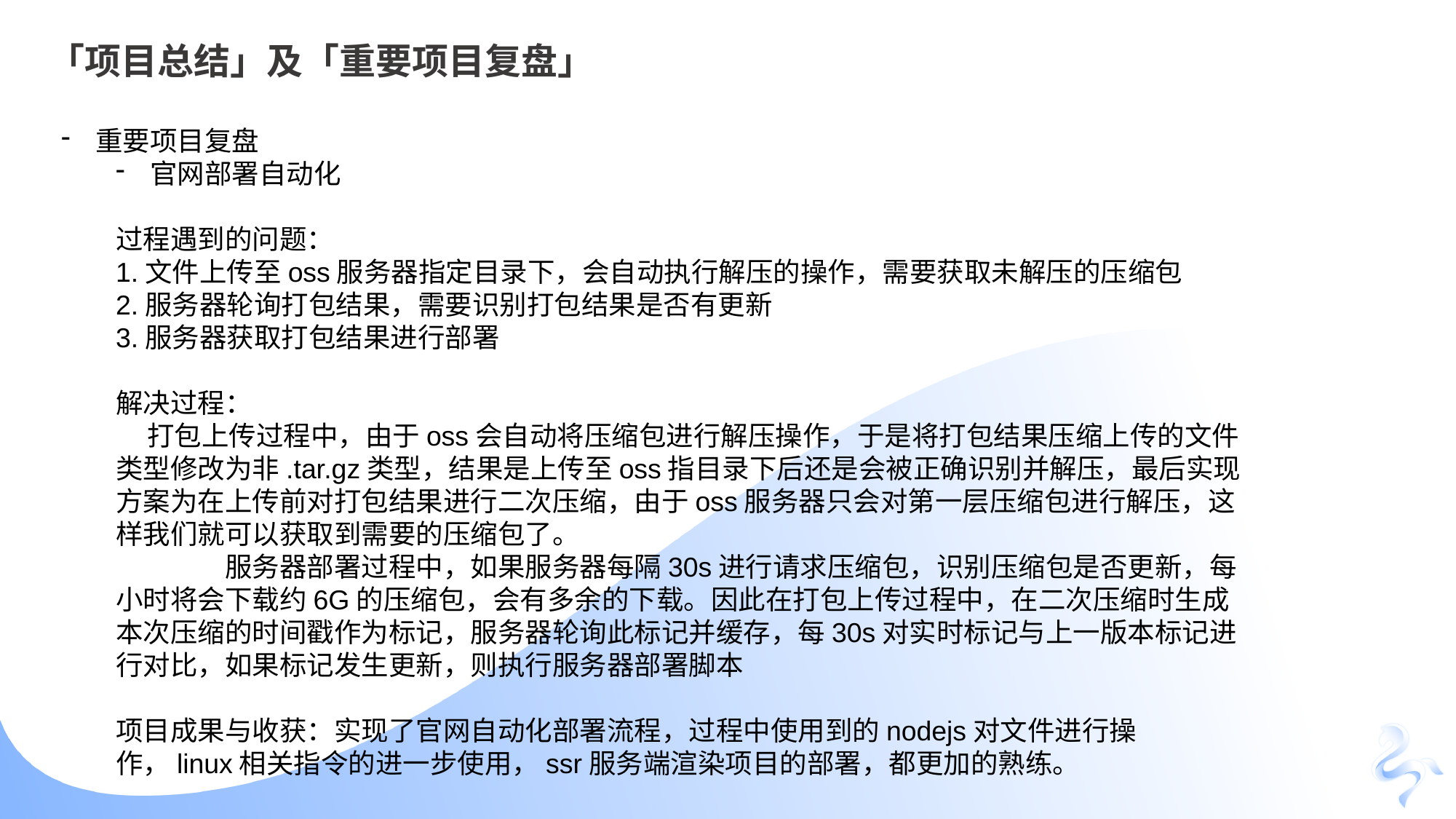

「项目总结」及「重要项目复盘」
重要项目复盘
官网部署自动化

过程遇到的问题：
1.文件上传至oss服务器指定目录下，会自动执行解压的操作，需要获取未解压的压缩包
2.服务器轮询打包结果，需要识别打包结果是否有更新
3.服务器获取打包结果进行部署

解决过程：
    打包上传过程中，由于oss会自动将压缩包进行解压操作，于是将打包结果压缩上传的文件类型修改为非.tar.gz类型，结果是上传至oss指目录下后还是会被正确识别并解压，最后实现方案为在上传前对打包结果进行二次压缩，由于oss服务器只会对第一层压缩包进行解压，这样我们就可以获取到需要的压缩包了。
	服务器部署过程中，如果服务器每隔30s进行请求压缩包，识别压缩包是否更新，每小时将会下载约6G的压缩包，会有多余的下载。因此在打包上传过程中，在二次压缩时生成本次压缩的时间戳作为标记，服务器轮询此标记并缓存，每30s对实时标记与上一版本标记进行对比，如果标记发生更新，则执行服务器部署脚本

项目成果与收获：实现了官网自动化部署流程，过程中使用到的nodejs对文件进行操作，linux相关指令的进一步使用，ssr服务端渲染项目的部署，都更加的熟练。